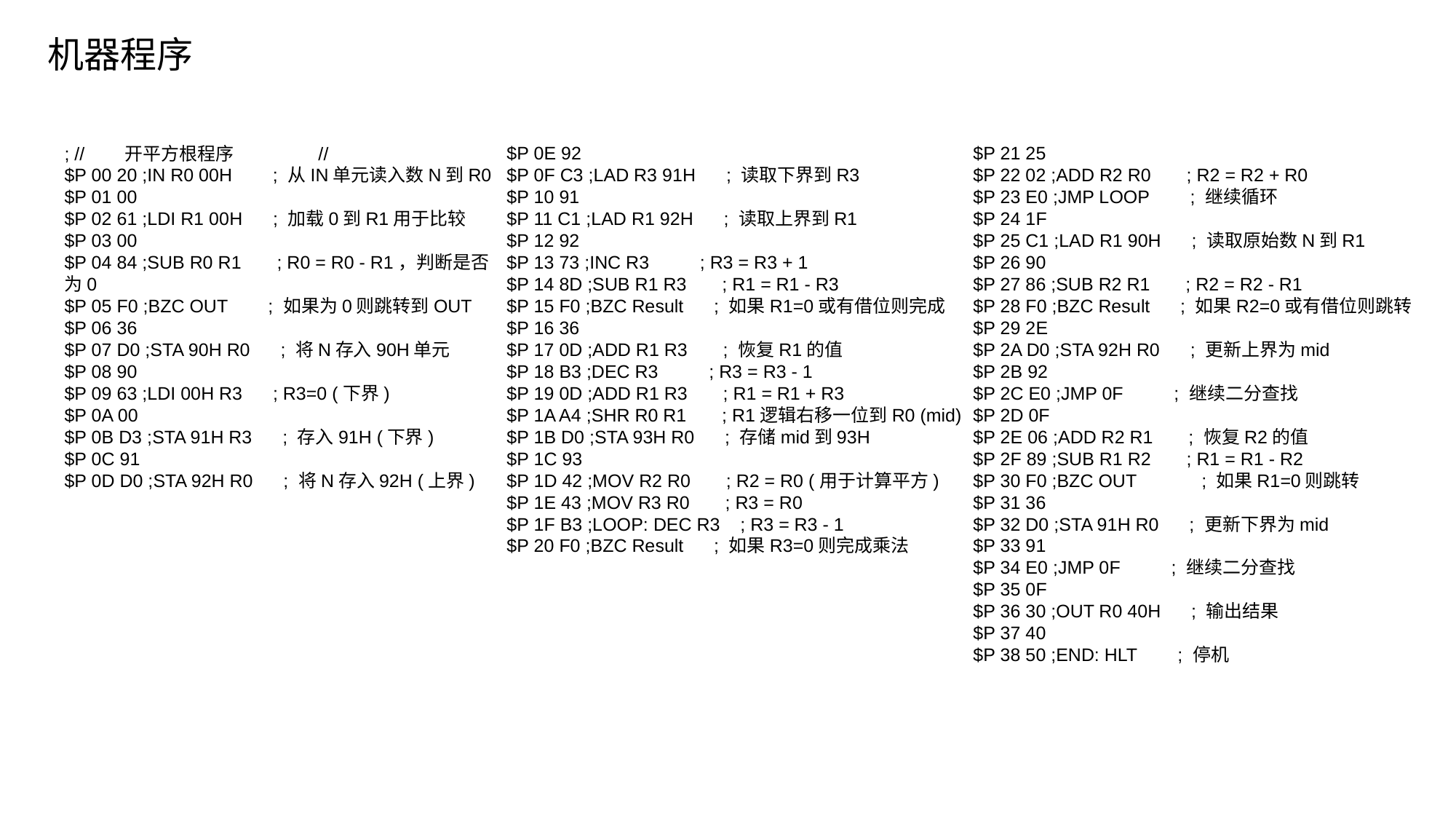

机器程序
; //       开平方根程序                    //
$P 00 20 ;IN R0 00H        ; 从IN单元读入数N到R0
$P 01 00
$P 02 61 ;LDI R1 00H      ; 加载0到R1用于比较
$P 03 00
$P 04 84 ;SUB R0 R1       ; R0 = R0 - R1，判断是否为0
$P 05 F0 ;BZC OUT        ; 如果为0则跳转到OUT
$P 06 36
$P 07 D0 ;STA 90H R0      ; 将N存入90H单元
$P 08 90
$P 09 63 ;LDI 00H R3      ; R3=0 (下界)
$P 0A 00
$P 0B D3 ;STA 91H R3      ; 存入91H (下界)
$P 0C 91
$P 0D D0 ;STA 92H R0      ; 将N存入92H (上界)

$P 0E 92
$P 0F C3 ;LAD R3 91H      ; 读取下界到R3
$P 10 91
$P 11 C1 ;LAD R1 92H      ; 读取上界到R1
$P 12 92
$P 13 73 ;INC R3          ; R3 = R3 + 1
$P 14 8D ;SUB R1 R3       ; R1 = R1 - R3
$P 15 F0 ;BZC Result      ; 如果R1=0或有借位则完成
$P 16 36
$P 17 0D ;ADD R1 R3       ; 恢复R1的值
$P 18 B3 ;DEC R3          ; R3 = R3 - 1
$P 19 0D ;ADD R1 R3       ; R1 = R1 + R3
$P 1A A4 ;SHR R0 R1       ; R1逻辑右移一位到R0 (mid)
$P 1B D0 ;STA 93H R0      ; 存储mid到93H
$P 1C 93
$P 1D 42 ;MOV R2 R0       ; R2 = R0 (用于计算平方)
$P 1E 43 ;MOV R3 R0       ; R3 = R0
$P 1F B3 ;LOOP: DEC R3    ; R3 = R3 - 1
$P 20 F0 ;BZC Result      ; 如果R3=0则完成乘法

$P 21 25
$P 22 02 ;ADD R2 R0       ; R2 = R2 + R0
$P 23 E0 ;JMP LOOP        ; 继续循环
$P 24 1F
$P 25 C1 ;LAD R1 90H      ; 读取原始数N到R1
$P 26 90
$P 27 86 ;SUB R2 R1       ; R2 = R2 - R1
$P 28 F0 ;BZC Result      ; 如果R2=0或有借位则跳转
$P 29 2E
$P 2A D0 ;STA 92H R0      ; 更新上界为mid
$P 2B 92
$P 2C E0 ;JMP 0F          ; 继续二分查找
$P 2D 0F
$P 2E 06 ;ADD R2 R1       ; 恢复R2的值
$P 2F 89 ;SUB R1 R2       ; R1 = R1 - R2
$P 30 F0 ;BZC OUT      	  ; 如果R1=0则跳转
$P 31 36
$P 32 D0 ;STA 91H R0      ; 更新下界为mid
$P 33 91
$P 34 E0 ;JMP 0F          ; 继续二分查找
$P 35 0F
$P 36 30 ;OUT R0 40H      ; 输出结果
$P 37 40
$P 38 50 ;END: HLT        ; 停机